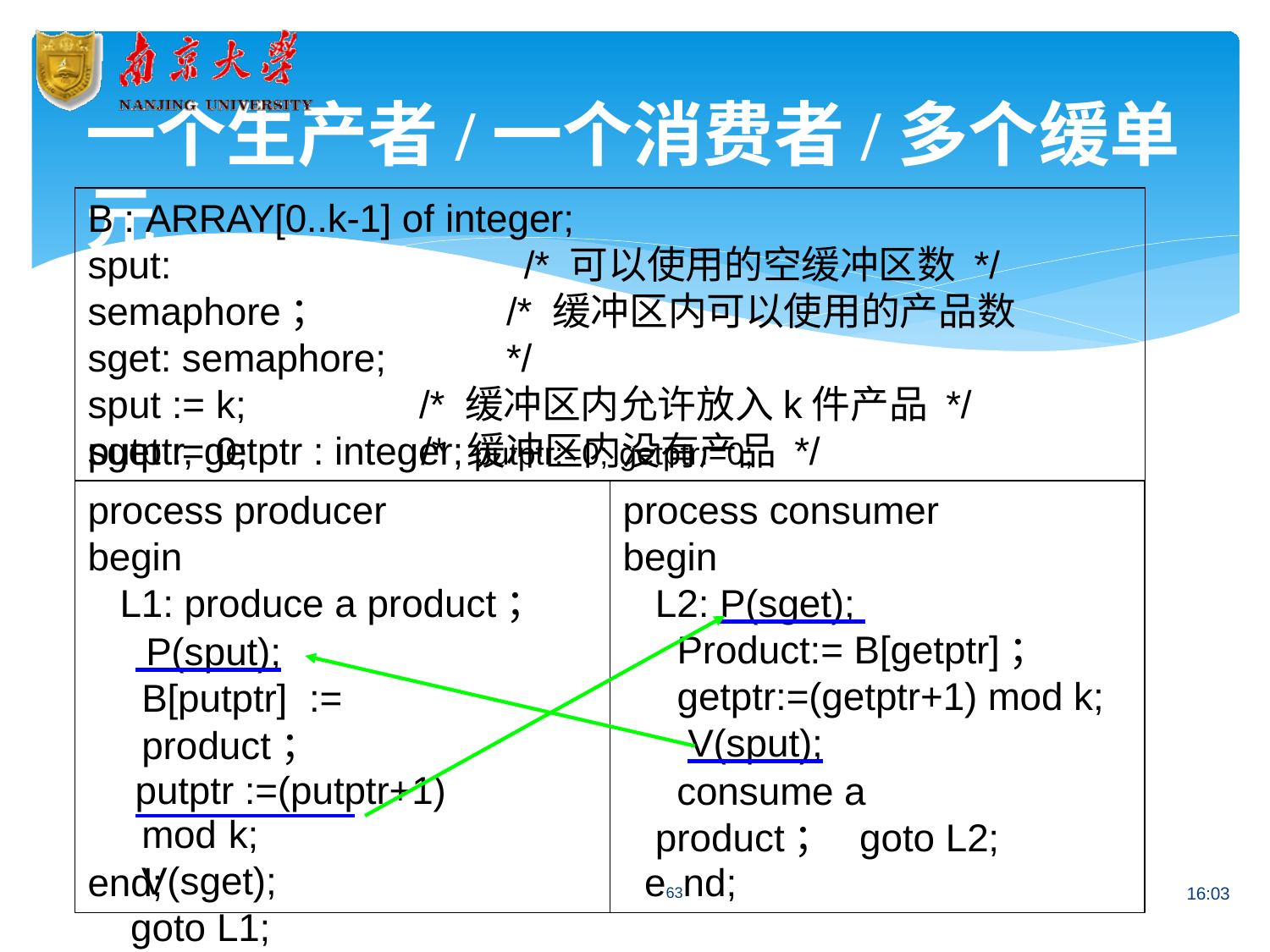

# 一个生产者/一个消费者/多个缓单元

B : ARRAY[0..k-1] of integer;

sput: semaphore；  sget: semaphore;  sput := k;
sget := 0;
/* 可以使用的空缓冲区数 */
/* 缓冲区内可以使用的产品数 */
/* 缓冲区内允许放入k件产品 */
/* 缓冲区内没有产品 */
putptr, getptr : integer; putptr:=0; getptr:=0;

process producer
begin
L1: produce a product；
 P(sput);	 B[putptr]  := product；
putptr :=(putptr+1) mod k;
V(sget);  goto L1;
process consumer
begin
L2: P(sget); 		 Product:= B[getptr]；  getptr:=(getptr+1) mod k;  V(sput);
consume a product；  goto L2;
e63nd;

end;
16:03